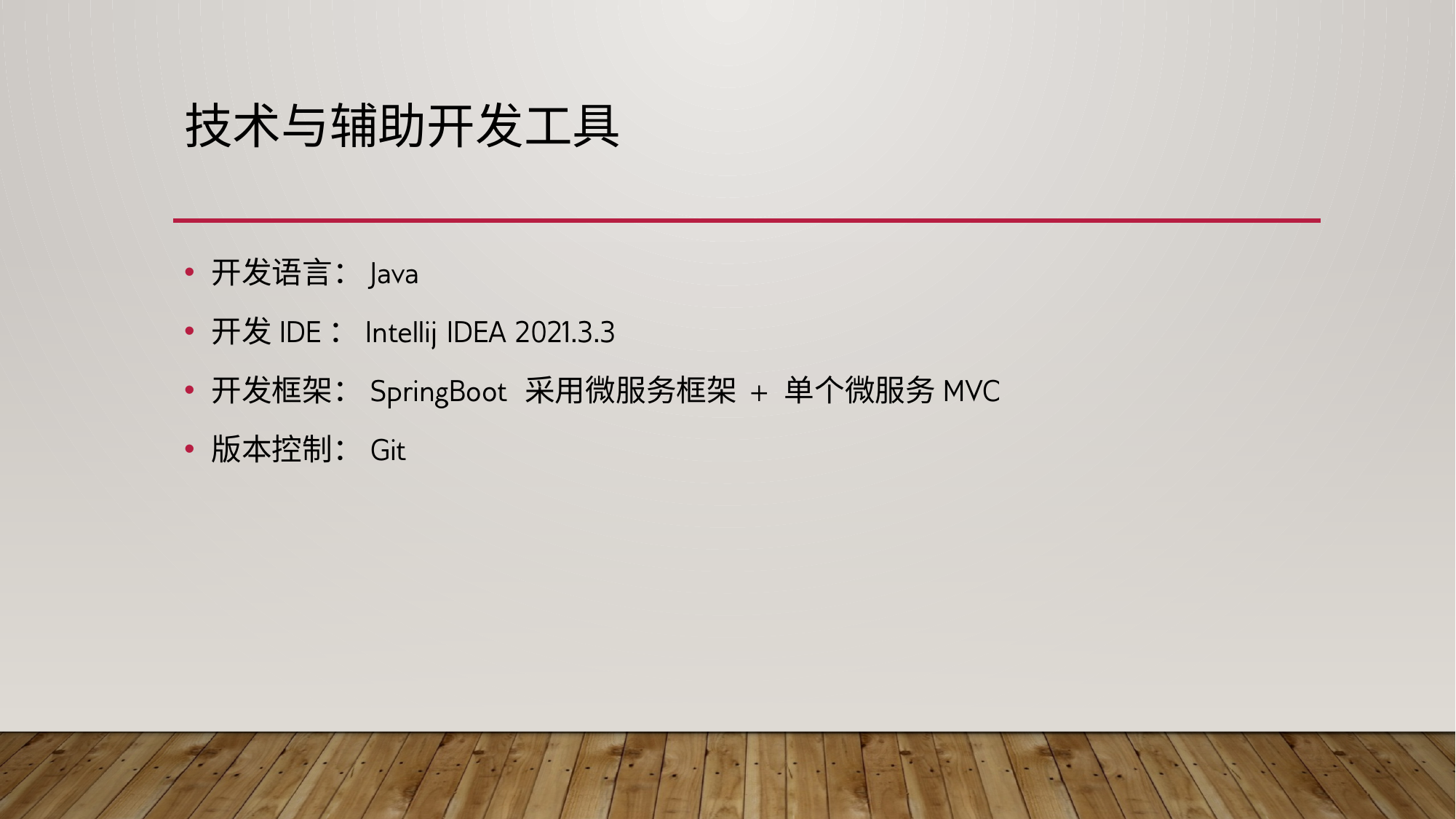

# 技术与辅助开发工具
开发语言：Java
开发IDE：Intellij IDEA 2021.3.3
开发框架：SpringBoot 采用微服务框架 + 单个微服务MVC
版本控制：Git